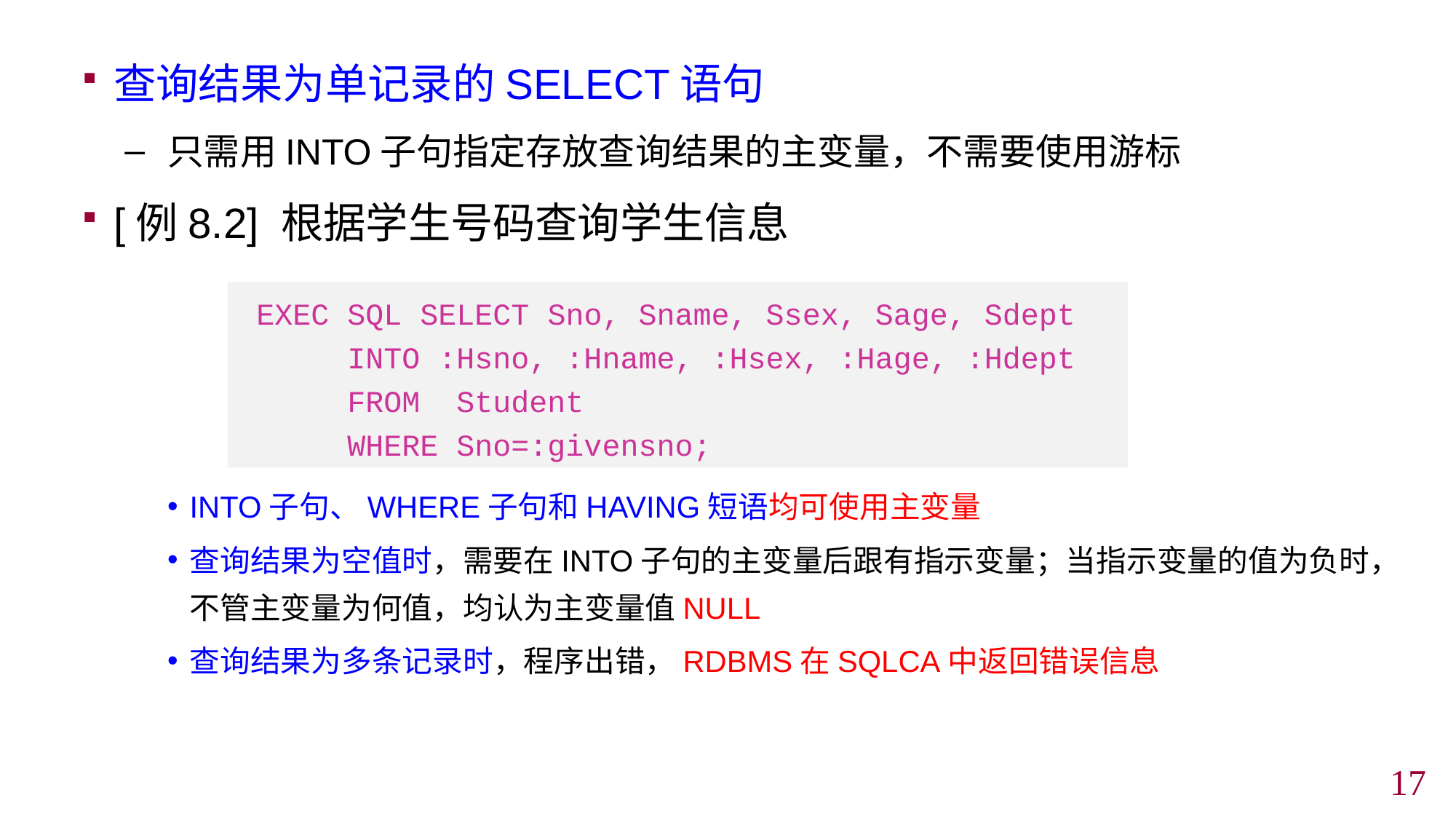

查询结果为单记录的SELECT语句
只需用INTO子句指定存放查询结果的主变量，不需要使用游标
[例8.2] 根据学生号码查询学生信息

INTO子句、WHERE子句和HAVING短语均可使用主变量
查询结果为空值时，需要在INTO子句的主变量后跟有指示变量；当指示变量的值为负时，不管主变量为何值，均认为主变量值NULL
查询结果为多条记录时，程序出错，RDBMS在SQLCA中返回错误信息
 EXEC SQL SELECT Sno, Sname, Ssex, Sage, Sdept
      INTO :Hsno, :Hname, :Hsex, :Hage, :Hdept
      FROM  Student
      WHERE Sno=:givensno;
17